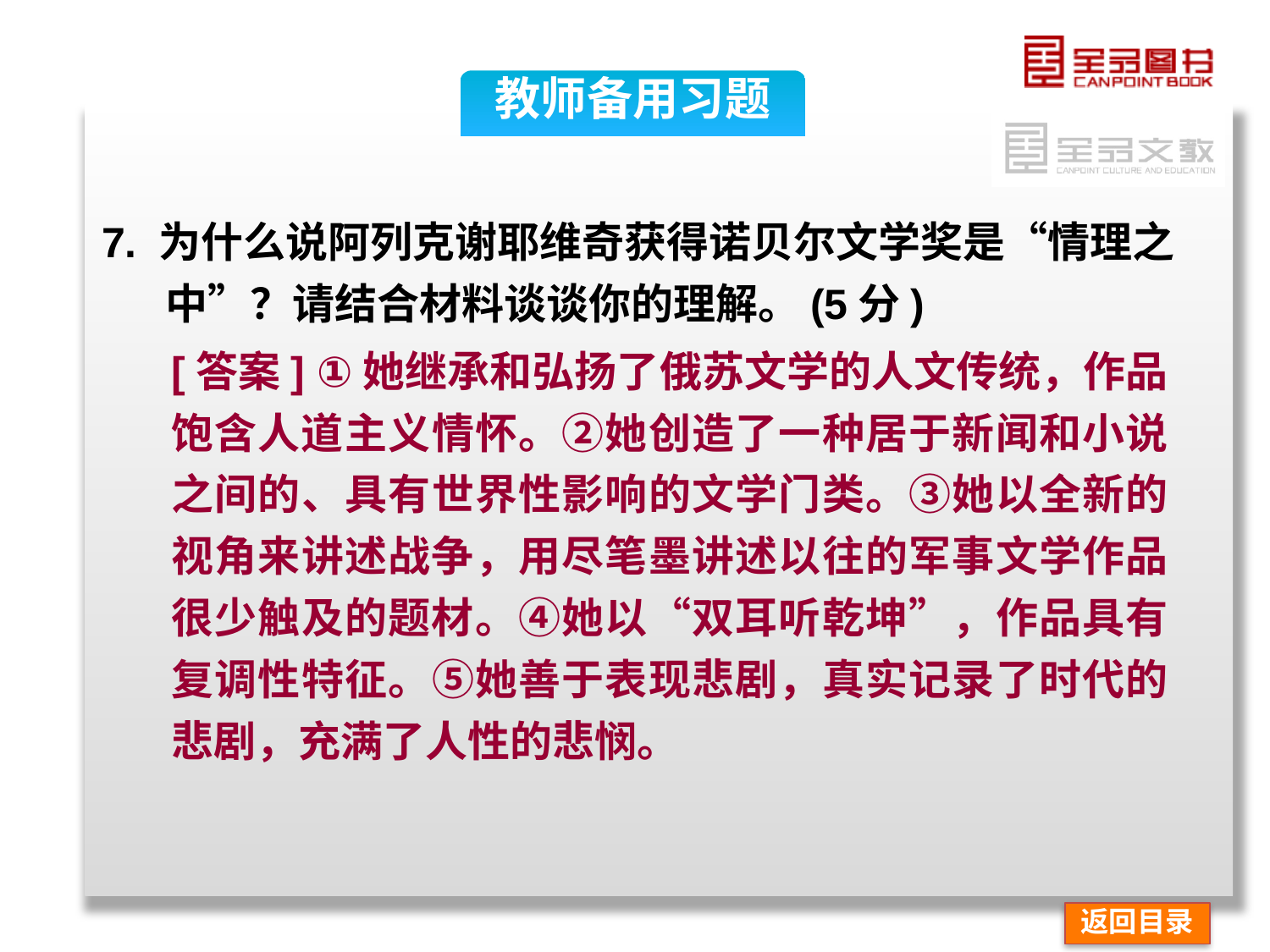

教师备用习题
7. 为什么说阿列克谢耶维奇获得诺贝尔文学奖是“情理之中”？请结合材料谈谈你的理解。(5分)
[答案] ①她继承和弘扬了俄苏文学的人文传统，作品饱含人道主义情怀。②她创造了一种居于新闻和小说之间的、具有世界性影响的文学门类。③她以全新的视角来讲述战争，用尽笔墨讲述以往的军事文学作品很少触及的题材。④她以“双耳听乾坤”，作品具有复调性特征。⑤她善于表现悲剧，真实记录了时代的悲剧，充满了人性的悲悯。
返回目录